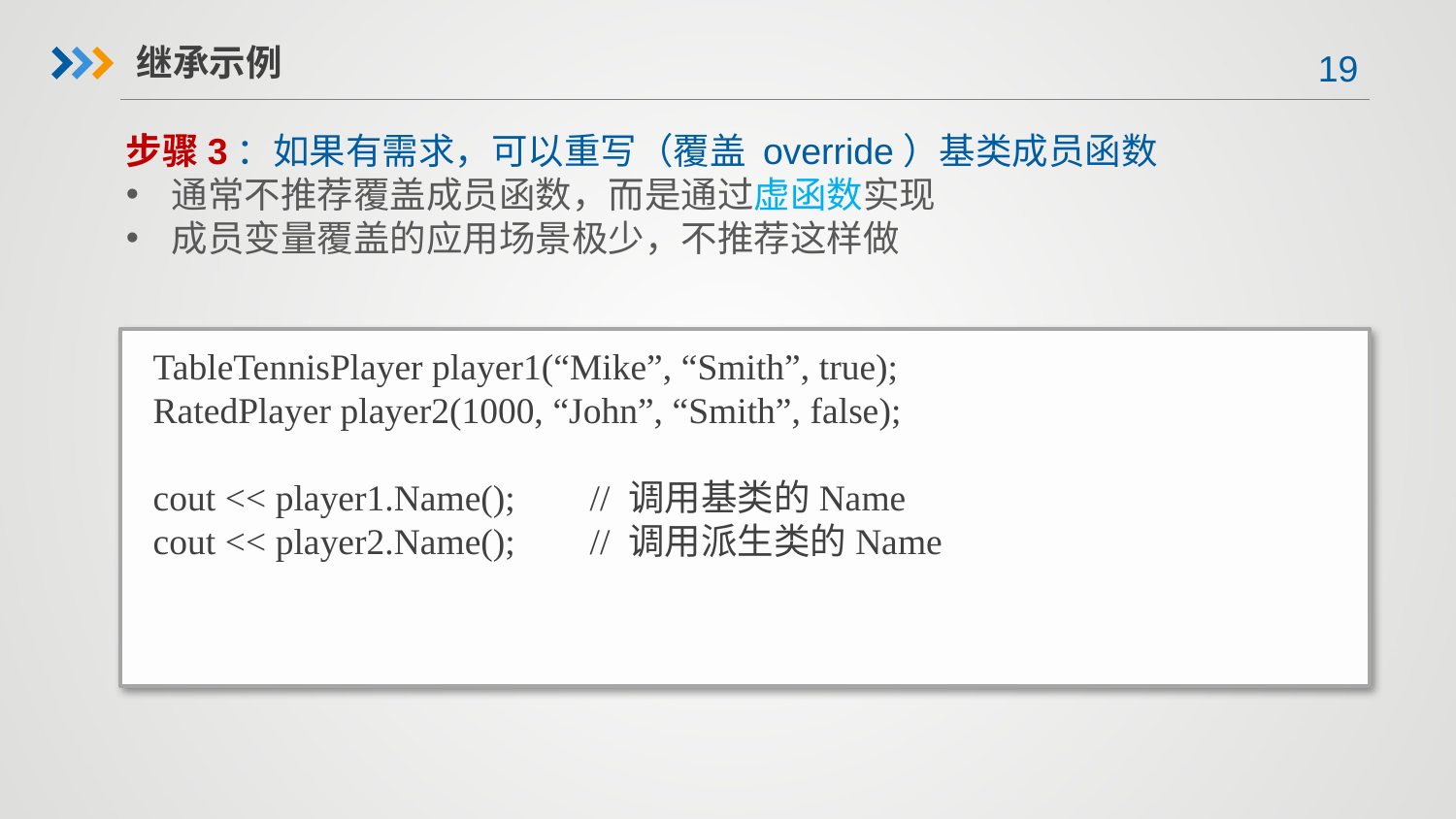

继承示例
步骤3：如果有需求，可以重写（覆盖 override）基类成员函数
通常不推荐覆盖成员函数，而是通过虚函数实现
成员变量覆盖的应用场景极少，不推荐这样做

TableTennisPlayer player1(“Mike”, “Smith”, true);
RatedPlayer player2(1000, “John”, “Smith”, false);

cout << player1.Name();	// 调用基类的Name
cout << player2.Name();	// 调用派生类的Name